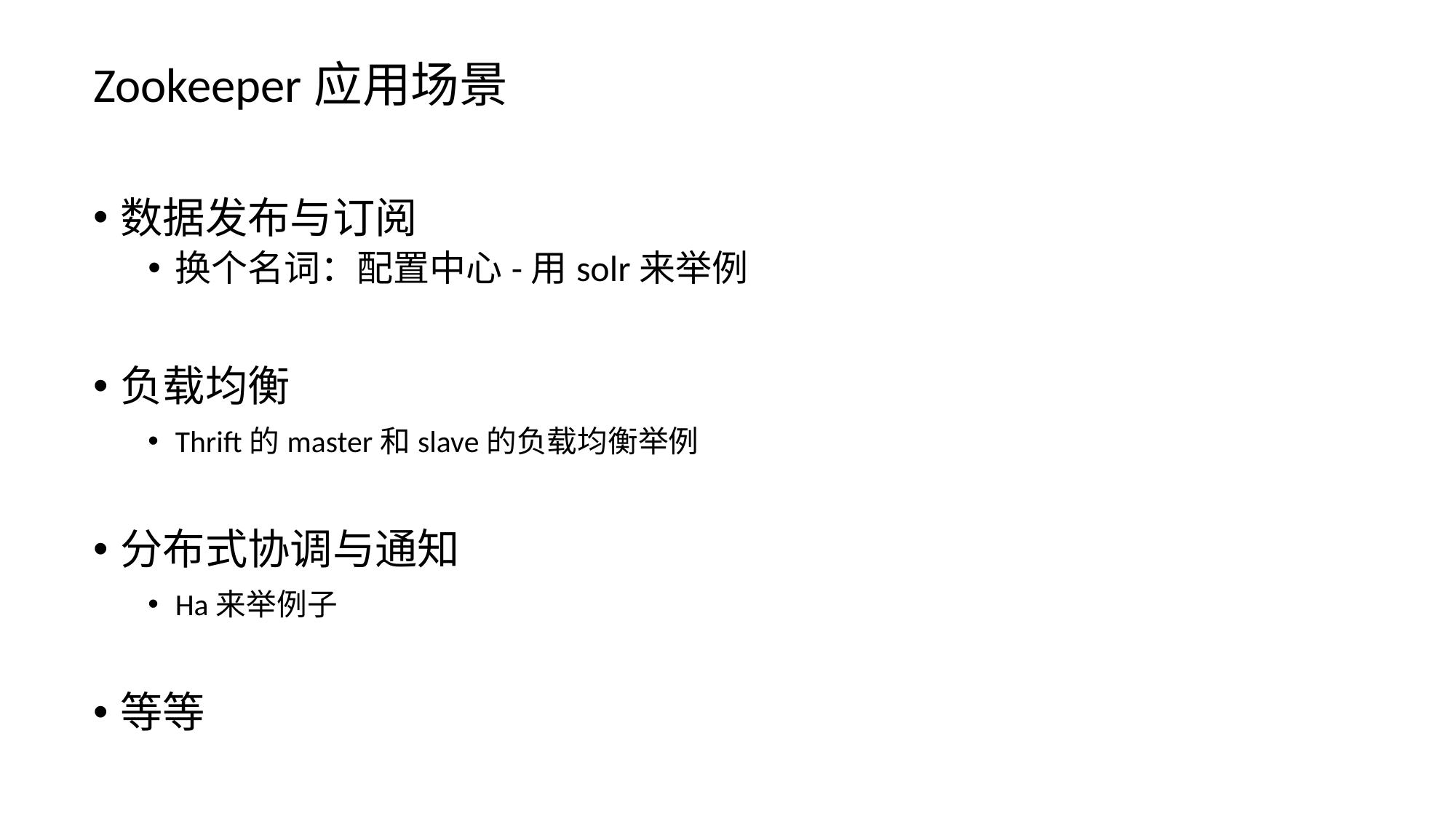

# Zookeeper应用场景
数据发布与订阅
换个名词：配置中心-用solr来举例

负载均衡
Thrift的master和slave的负载均衡举例

分布式协调与通知
Ha来举例子

等等